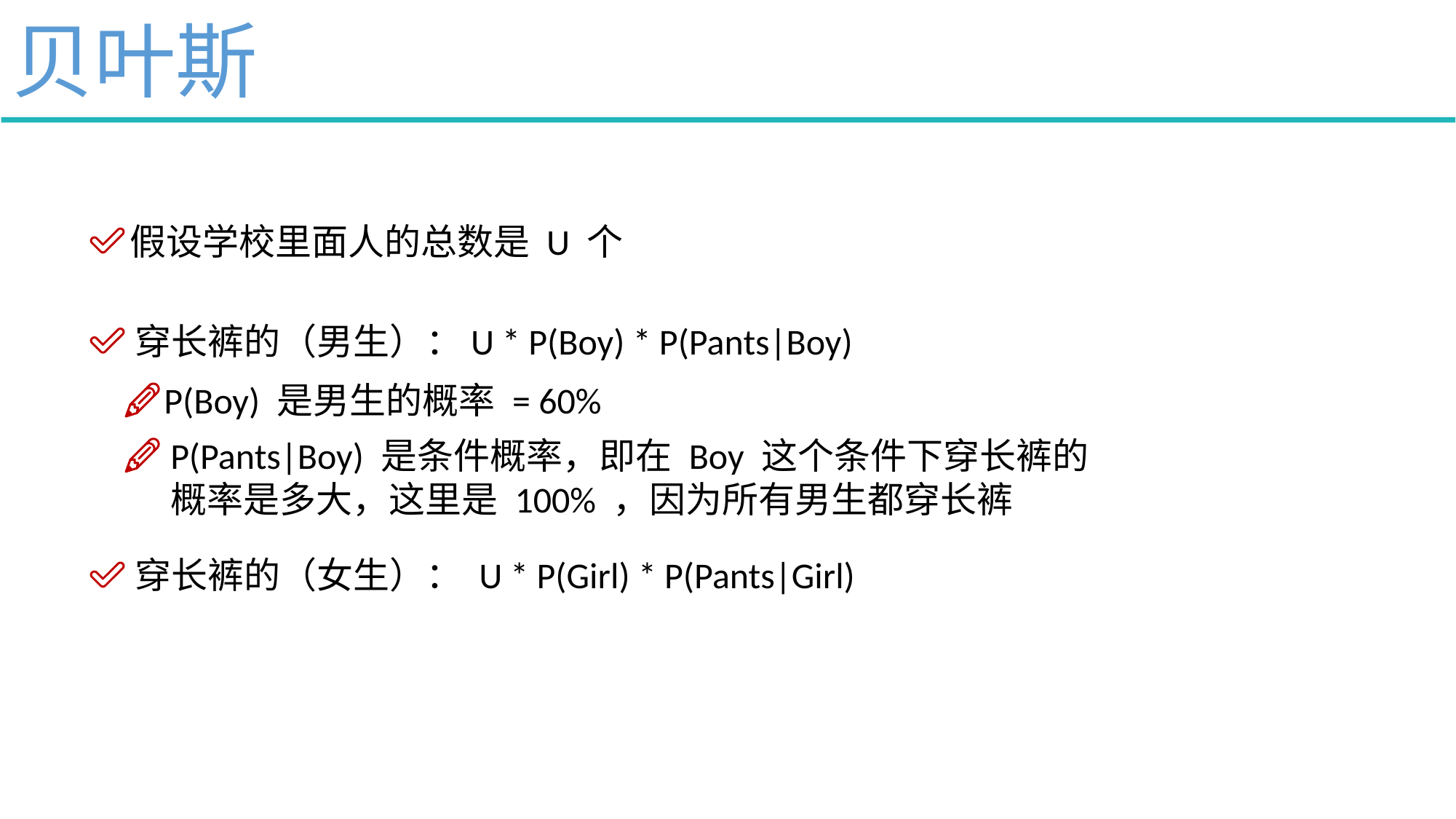

贝叶斯
假设学校里面人的总数是 U 个

穿长裤的（男生）：U * P(Boy) * P(Pants|Boy)

P(Boy) 是男生的概率 = 60%

P(Pants|Boy) 是条件概率，即在 Boy 这个条件下穿长裤的概率是多大，这里是 100% ，因为所有男生都穿长裤

穿长裤的（女生）： U * P(Girl) * P(Pants|Girl)